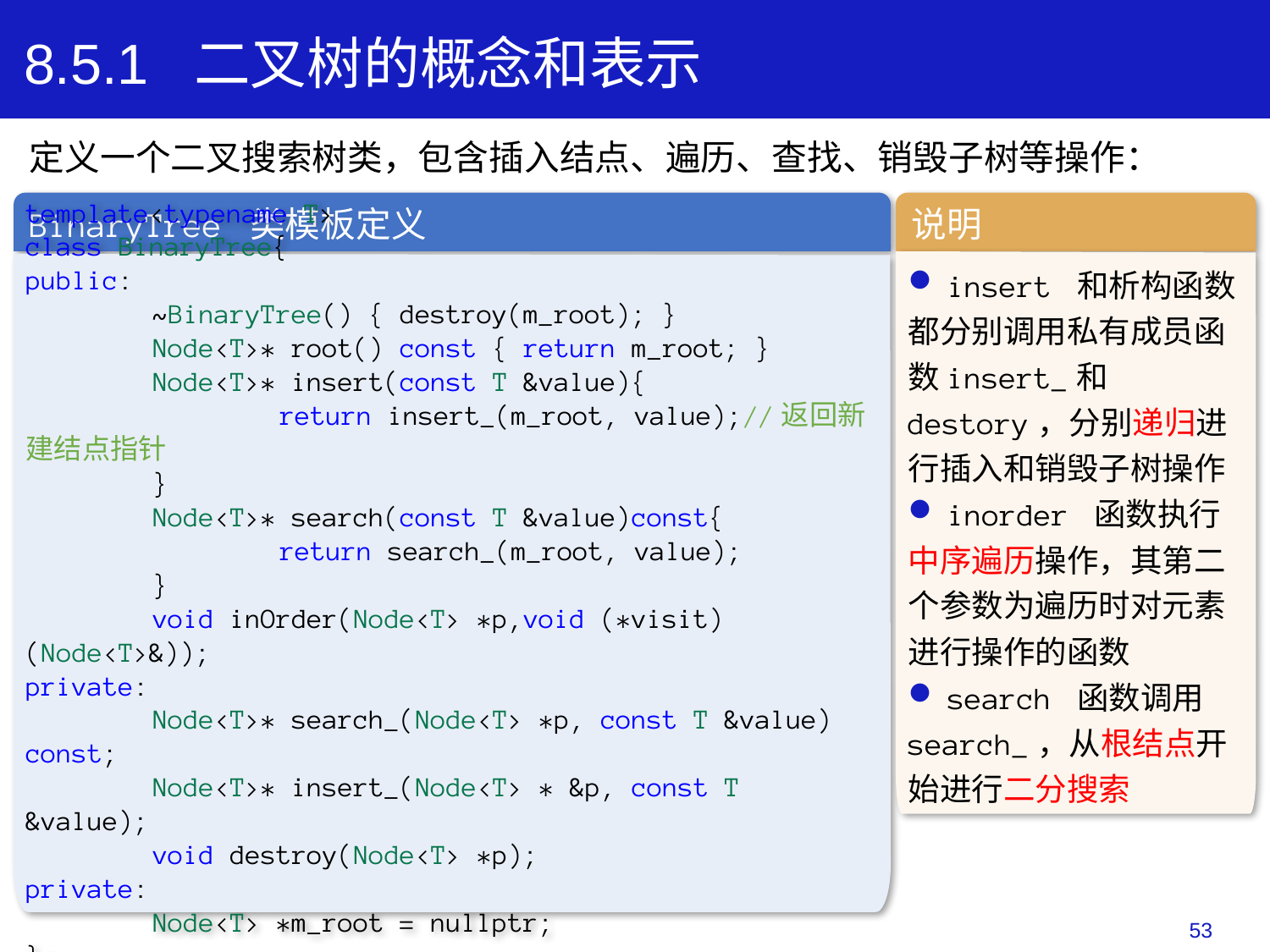

8.5.1  二叉树的概念和表示
定义一个二叉搜索树类，包含插入结点、遍历、查找、销毁子树等操作：
BinaryTree 类模板定义
template<typename T>
class BinaryTree{
public:
	~BinaryTree() { destroy(m_root); }
	Node<T>* root() const { return m_root; }
	Node<T>* insert(const T &value){
		return insert_(m_root, value);//返回新建结点指针
	}
	Node<T>* search(const T &value)const{
		return search_(m_root, value);
	}
	void inOrder(Node<T> *p,void (*visit)(Node<T>&));
private:
	Node<T>* search_(Node<T> *p, const T &value) const;
	Node<T>* insert_(Node<T> * &p, const T &value);
	void destroy(Node<T> *p);
private:
	Node<T> *m_root = nullptr;
};
说明
insert 和析构函数
都分别调用私有成员函数insert_和destory，分别递归进行插入和销毁子树操作
inorder 函数执行
中序遍历操作，其第二个参数为遍历时对元素进行操作的函数
search 函数调用
search_，从根结点开始进行二分搜索
53